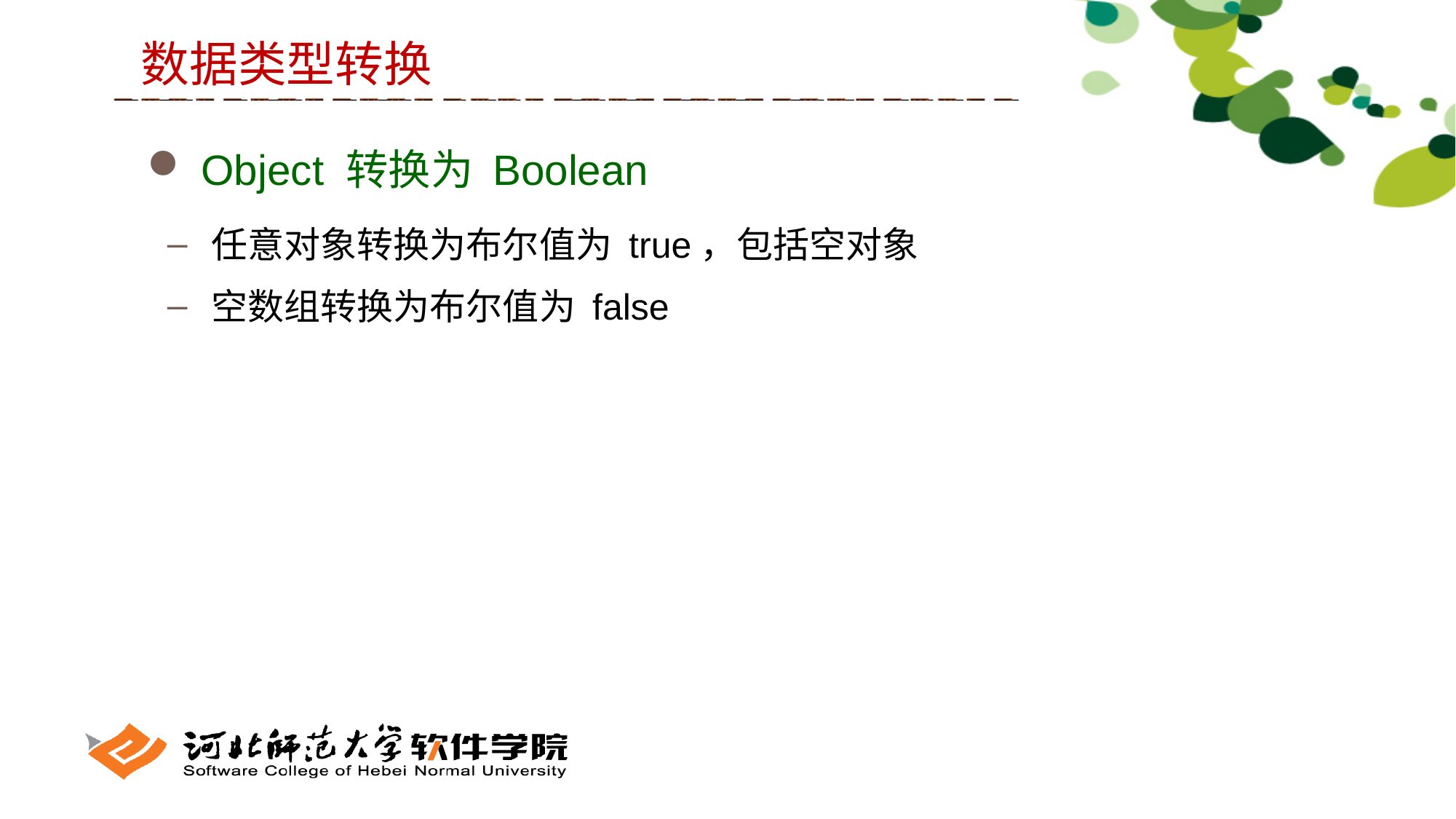

数据类型转换

 Object 转换为 Boolean
 任意对象转换为布尔值为 true，包括空对象
 空数组转换为布尔值为 false